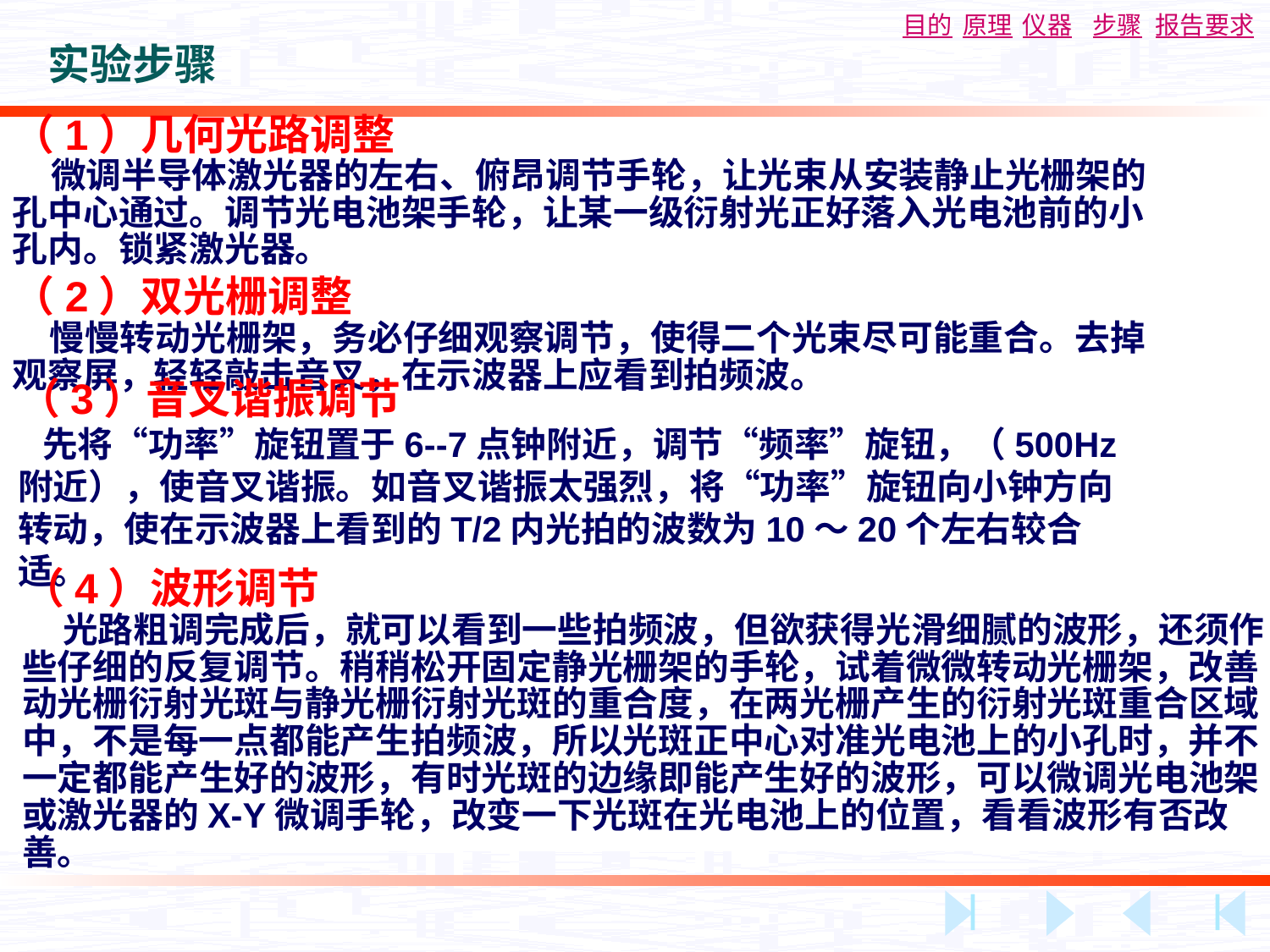

实验步骤
（1）几何光路调整
微调半导体激光器的左右、俯昂调节手轮，让光束从安装静止光栅架的孔中心通过。调节光电池架手轮，让某一级衍射光正好落入光电池前的小孔内。锁紧激光器。
（2）双光栅调整
慢慢转动光栅架，务必仔细观察调节，使得二个光束尽可能重合。去掉观察屏，轻轻敲击音叉，在示波器上应看到拍频波。
（3）音叉谐振调节
  先将“功率”旋钮置于6--7点钟附近，调节“频率”旋钮，（500Hz附近），使音叉谐振。如音叉谐振太强烈，将“功率”旋钮向小钟方向转动，使在示波器上看到的T/2内光拍的波数为10～20个左右较合适。

（4）波形调节
    光路粗调完成后，就可以看到一些拍频波，但欲获得光滑细腻的波形，还须作些仔细的反复调节。稍稍松开固定静光栅架的手轮，试着微微转动光栅架，改善动光栅衍射光斑与静光栅衍射光斑的重合度，在两光栅产生的衍射光斑重合区域中，不是每一点都能产生拍频波，所以光斑正中心对准光电池上的小孔时，并不一定都能产生好的波形，有时光斑的边缘即能产生好的波形，可以微调光电池架或激光器的X-Y微调手轮，改变一下光斑在光电池上的位置，看看波形有否改善。